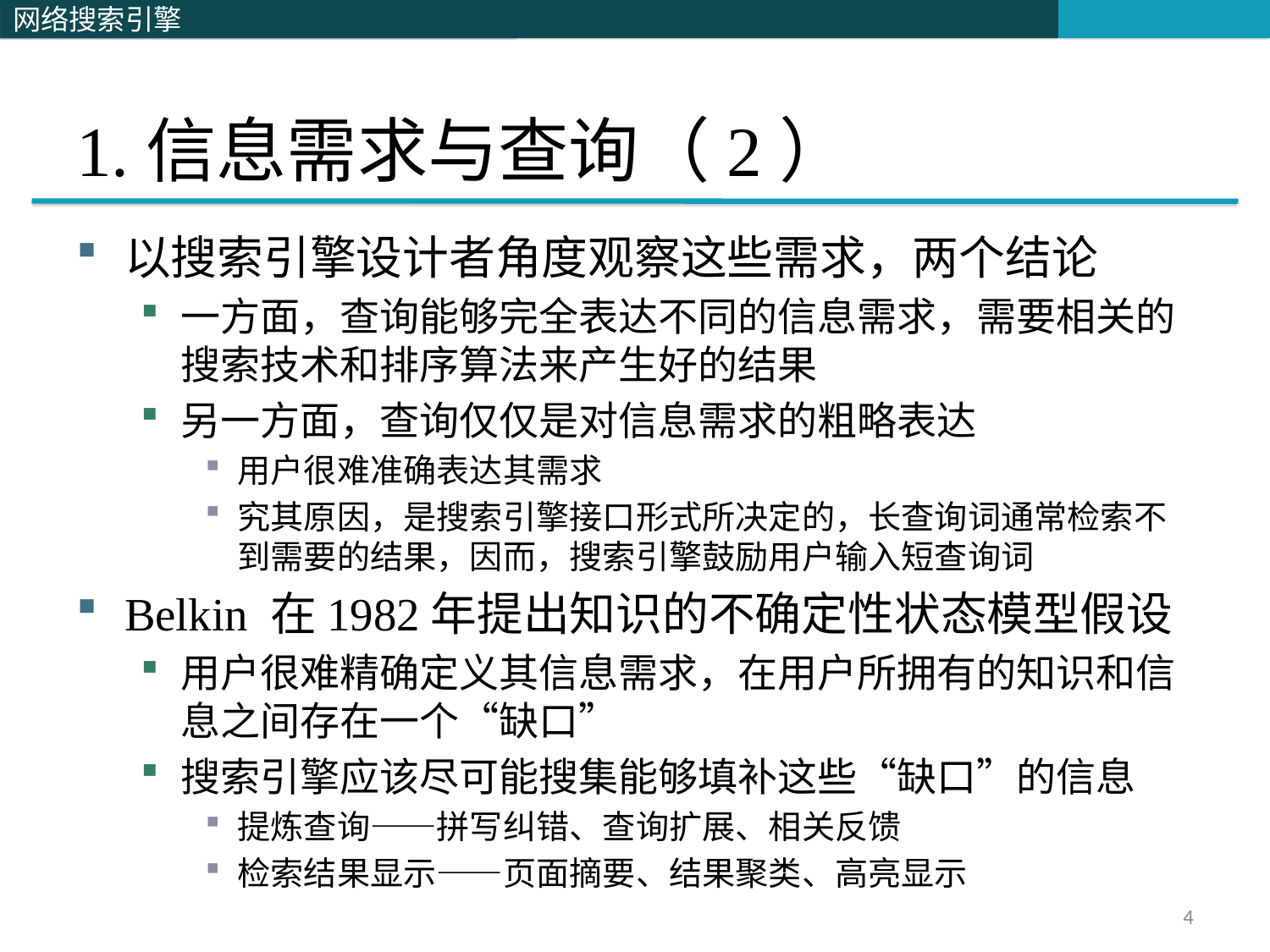

# 1.信息需求与查询（2）
以搜索引擎设计者角度观察这些需求，两个结论
一方面，查询能够完全表达不同的信息需求，需要相关的搜索技术和排序算法来产生好的结果
另一方面，查询仅仅是对信息需求的粗略表达
用户很难准确表达其需求
究其原因，是搜索引擎接口形式所决定的，长查询词通常检索不到需要的结果，因而，搜索引擎鼓励用户输入短查询词
Belkin 在1982年提出知识的不确定性状态模型假设
用户很难精确定义其信息需求，在用户所拥有的知识和信息之间存在一个“缺口”
搜索引擎应该尽可能搜集能够填补这些“缺口”的信息
提炼查询——拼写纠错、查询扩展、相关反馈
检索结果显示——页面摘要、结果聚类、高亮显示

4